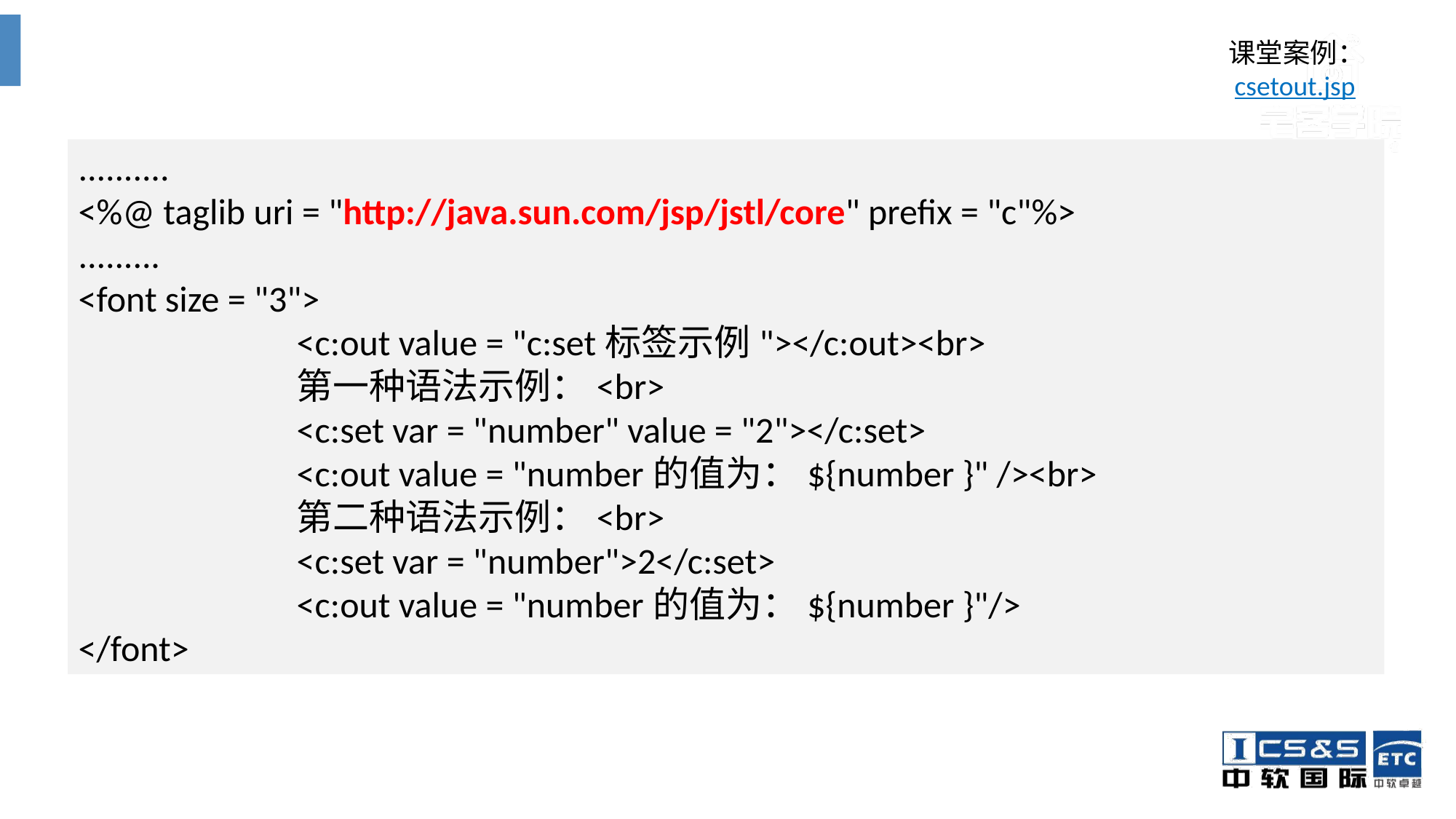

课堂案例：
 csetout.jsp

..........
<%@ taglib uri = "http://java.sun.com/jsp/jstl/core" prefix = "c"%>
.........
<font size = "3">
		<c:out value = "c:set标签示例"></c:out><br>
		第一种语法示例：<br>
		<c:set var = "number" value = "2"></c:set>
		<c:out value = "number的值为：${number }" /><br>
		第二种语法示例：<br>
		<c:set var = "number">2</c:set>
		<c:out value = "number的值为：${number }"/>
</font>